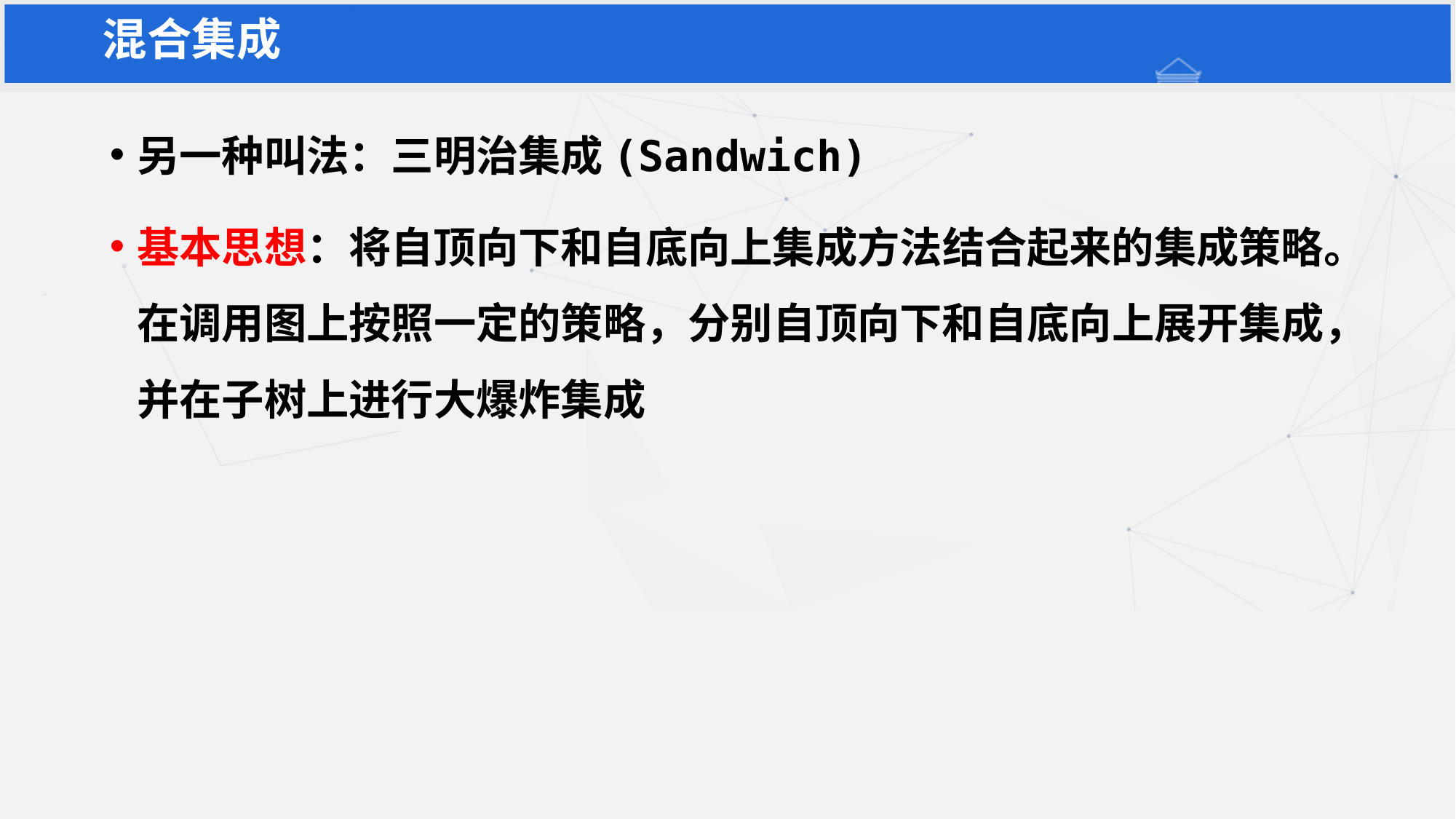

混合集成
另一种叫法：三明治集成(Sandwich)
基本思想：将自顶向下和自底向上集成方法结合起来的集成策略。在调用图上按照一定的策略，分别自顶向下和自底向上展开集成，并在子树上进行大爆炸集成